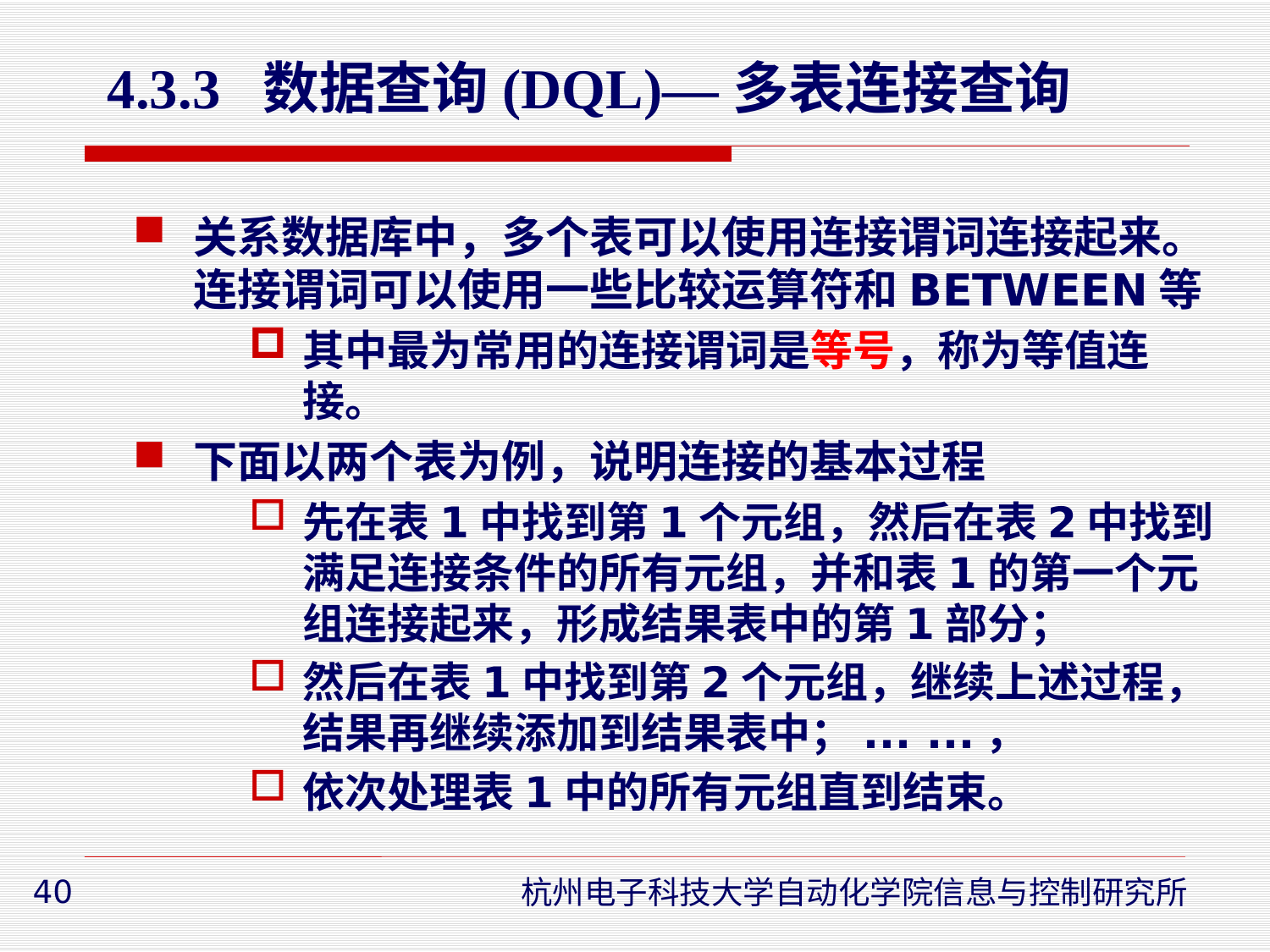

4.3.3  数据查询(DQL)—多表连接查询

关系数据库中，多个表可以使用连接谓词连接起来。连接谓词可以使用一些比较运算符和BETWEEN等
其中最为常用的连接谓词是等号，称为等值连接。
下面以两个表为例，说明连接的基本过程
先在表1中找到第1个元组，然后在表2中找到满足连接条件的所有元组，并和表1的第一个元组连接起来，形成结果表中的第1部分；
然后在表1中找到第2个元组，继续上述过程，结果再继续添加到结果表中；... ...，
依次处理表1中的所有元组直到结束。